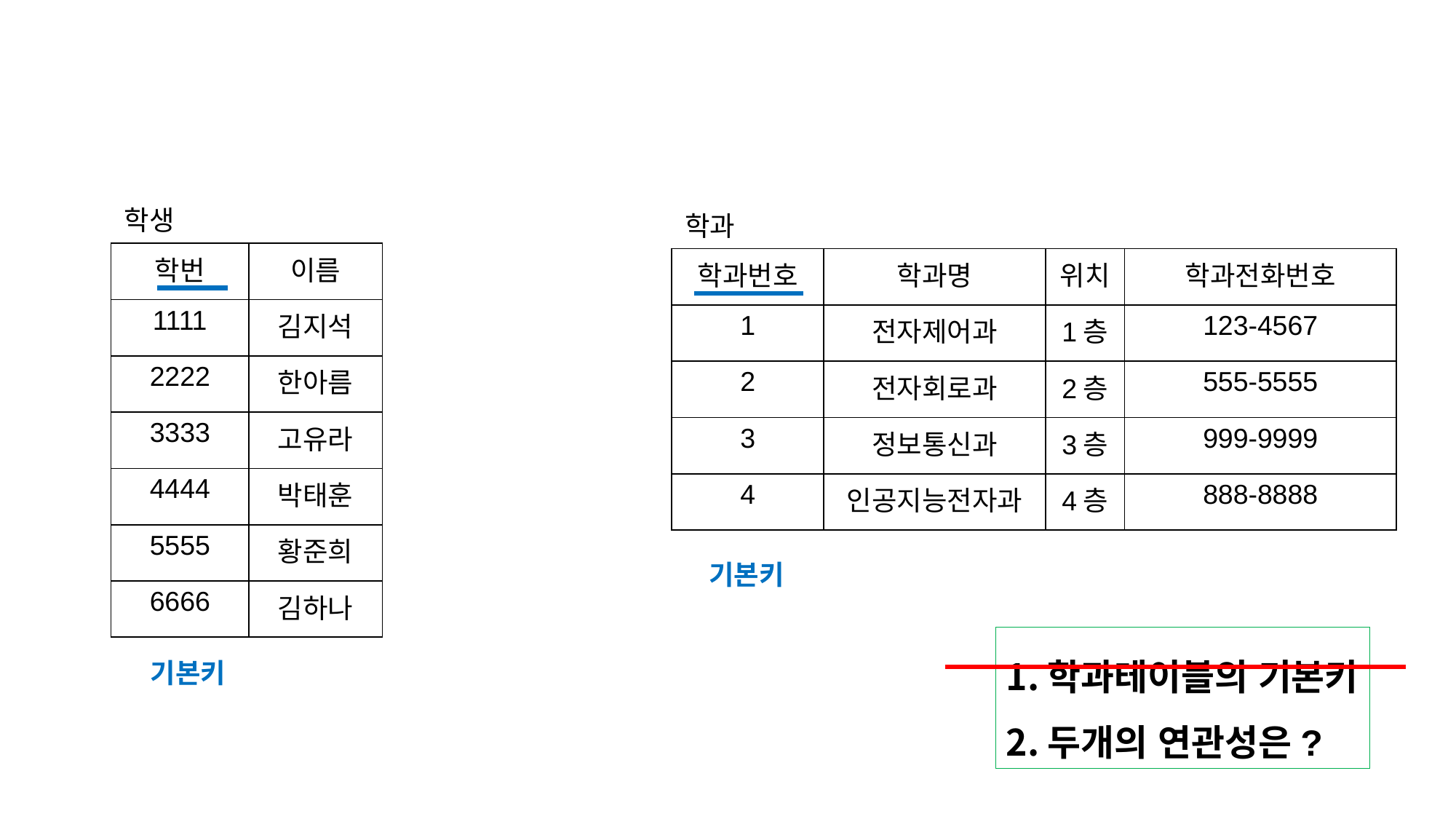

학생
학과
| 학번 | 이름 |
| --- | --- |
| 1111 | 김지석 |
| 2222 | 한아름 |
| 3333 | 고유라 |
| 4444 | 박태훈 |
| 5555 | 황준희 |
| 6666 | 김하나 |
| 학과번호 | 학과명 | 위치 | 학과전화번호 |
| --- | --- | --- | --- |
| 1 | 전자제어과 | 1층 | 123-4567 |
| 2 | 전자회로과 | 2층 | 555-5555 |
| 3 | 정보통신과 | 3층 | 999-9999 |
| 4 | 인공지능전자과 | 4층 | 888-8888 |
기본키
학과테이블의 기본키
두개의 연관성은?
기본키